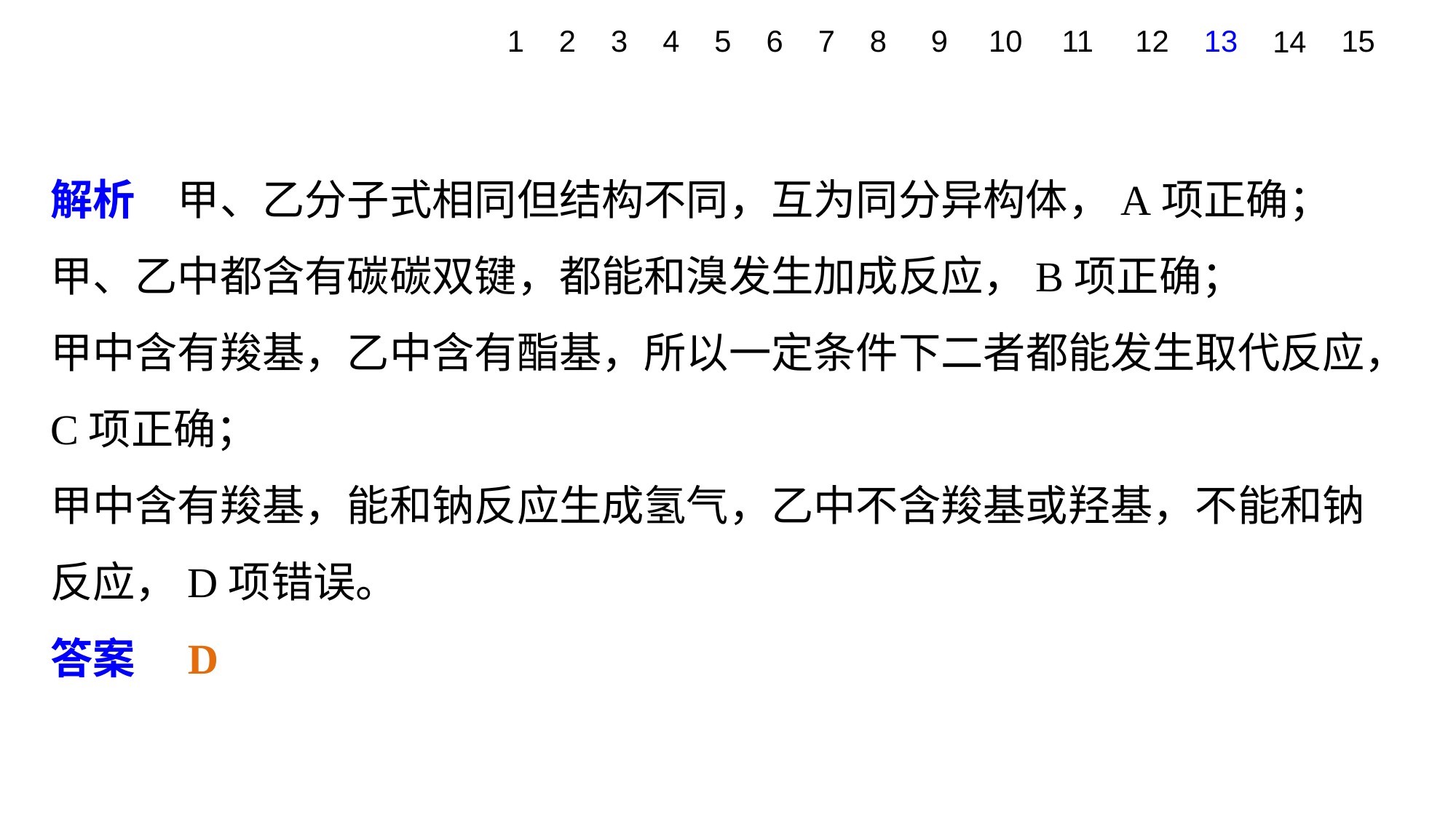

1
2
3
4
5
6
7
8
9
10
12
13
15
11
14
解析　甲、乙分子式相同但结构不同，互为同分异构体，A项正确；
甲、乙中都含有碳碳双键，都能和溴发生加成反应，B项正确；
甲中含有羧基，乙中含有酯基，所以一定条件下二者都能发生取代反应，C项正确；
甲中含有羧基，能和钠反应生成氢气，乙中不含羧基或羟基，不能和钠反应，D项错误。
答案　D